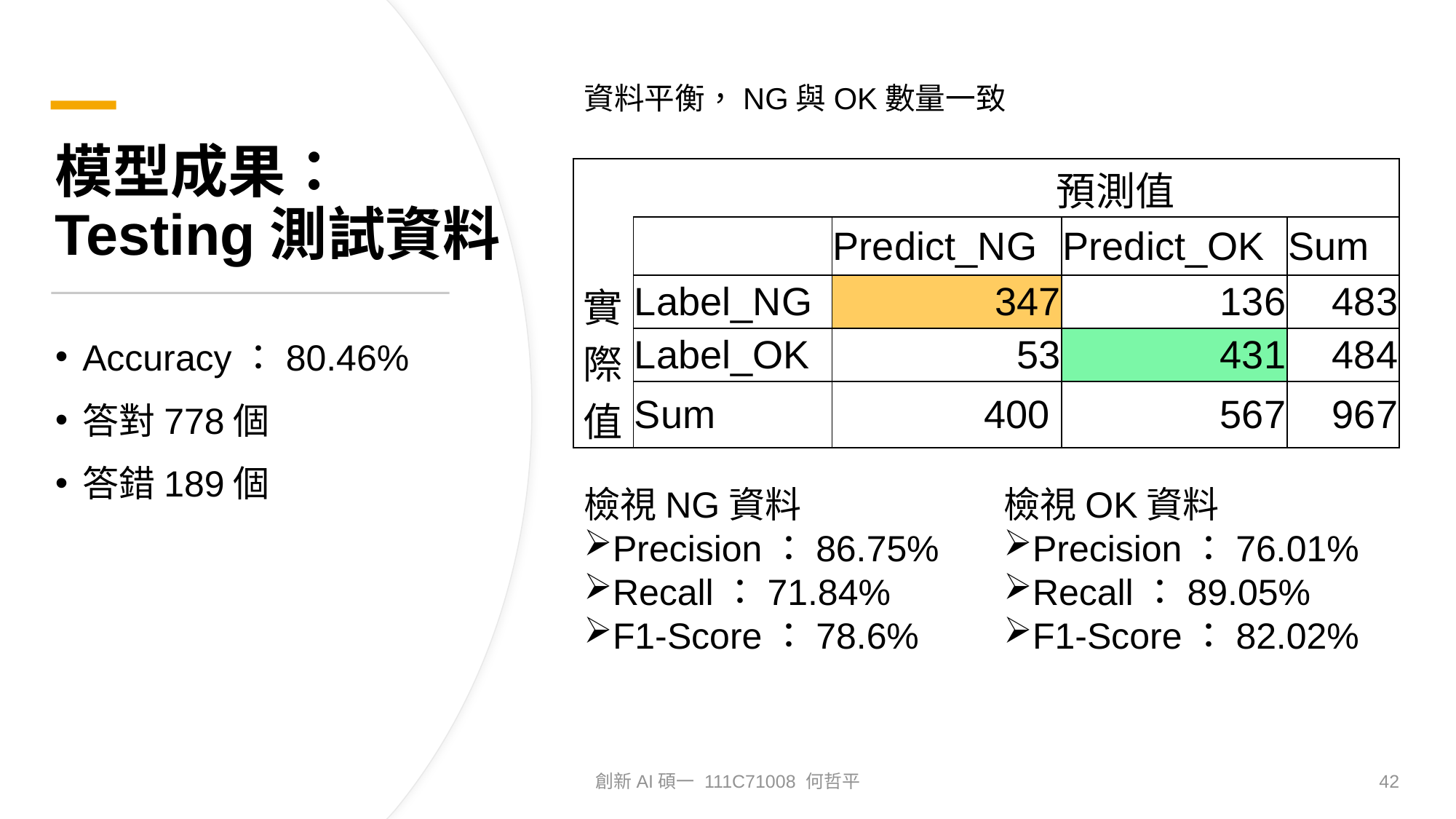

資料平衡，NG與OK數量一致

# 模型成果： Testing測試資料
|  |  | 預測值 |  |  |
| --- | --- | --- | --- | --- |
|  |  | Predict\_NG | Predict\_OK | Sum |
| 實 際 值 | Label\_NG | 347 | 136 | 483 |
|  | Label\_OK | 53 | 431 | 484 |
|  | Sum | 400 | 567 | 967 |

Accuracy：80.46%
答對778個
答錯189個
檢視NG資料
Precision：86.75%
Recall：71.84%
F1-Score：78.6%

檢視OK資料
Precision：76.01%
Recall：89.05%
F1-Score：82.02%

創新AI碩一 111C71008 何哲平
42